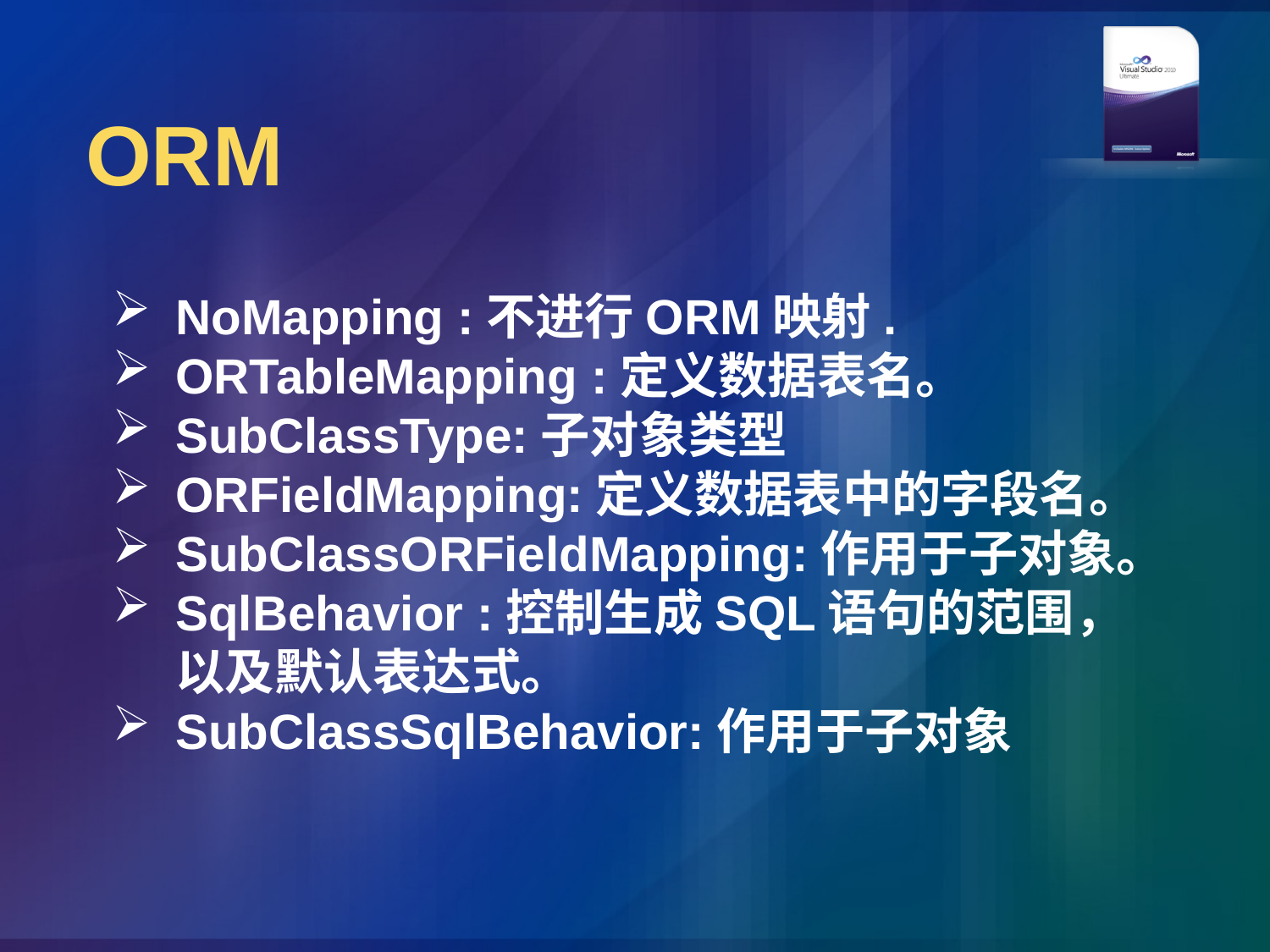

# ORM
NoMapping :不进行ORM映射.
ORTableMapping :定义数据表名。
SubClassType:子对象类型
ORFieldMapping:定义数据表中的字段名。
SubClassORFieldMapping:作用于子对象。
SqlBehavior :控制生成SQL语句的范围，以及默认表达式。
SubClassSqlBehavior:作用于子对象